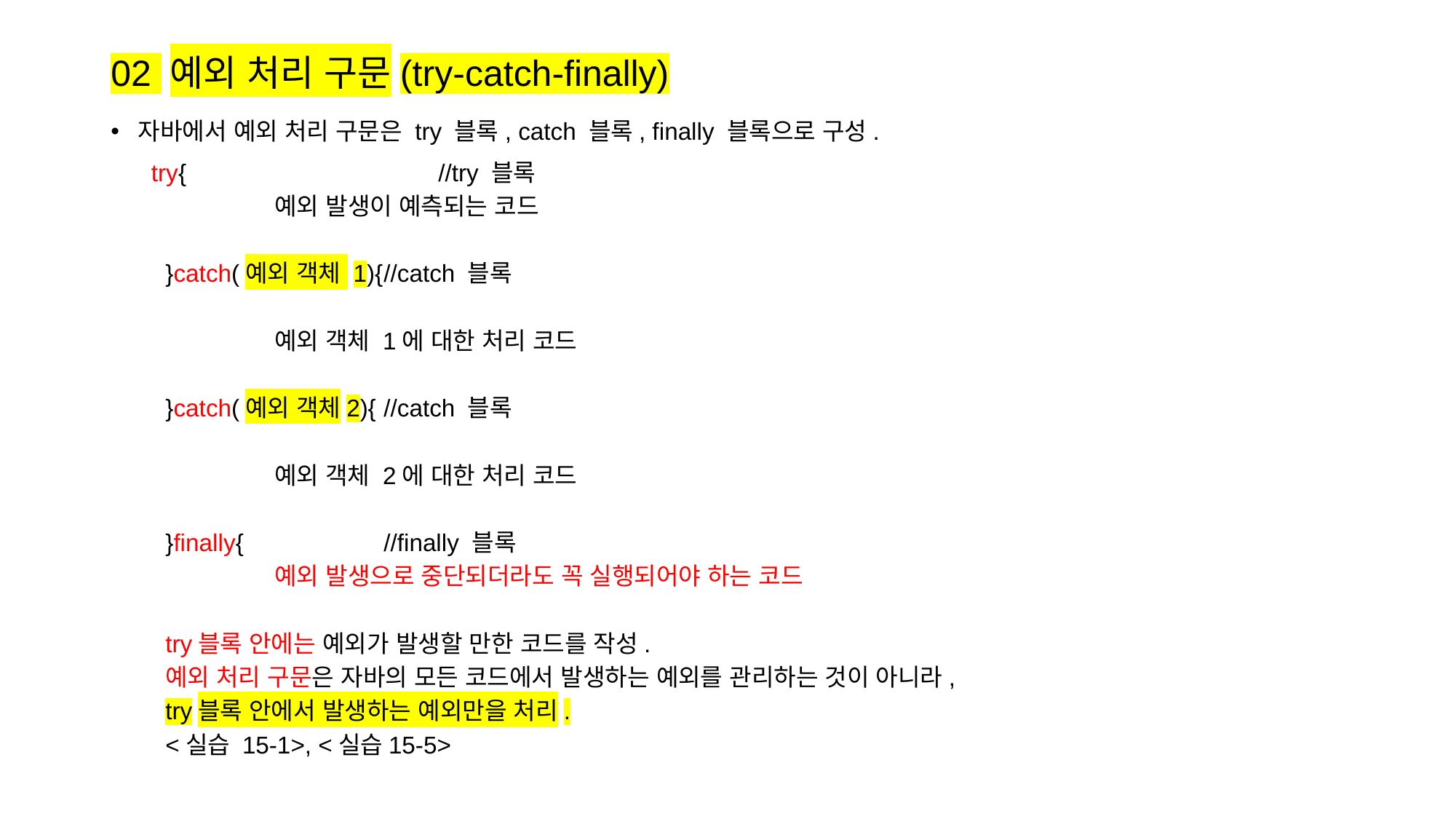

# 02 예외 처리 구문(try-catch-finally)
자바에서 예외 처리 구문은 try 블록, catch 블록, finally 블록으로 구성.
      try{			//try 블록
	예외 발생이 예측되는 코드

}catch(예외 객체 1){	//catch 블록

	예외 객체 1에 대한 처리 코드

}catch(예외 객체2){	//catch 블록

	예외 객체 2에 대한 처리 코드

}finally{		//finally 블록
	예외 발생으로 중단되더라도 꼭 실행되어야 하는 코드

try블록 안에는 예외가 발생할 만한 코드를 작성.
예외 처리 구문은 자바의 모든 코드에서 발생하는 예외를 관리하는 것이 아니라,
try블록 안에서 발생하는 예외만을 처리.
<실습 15-1>, <실습15-5>